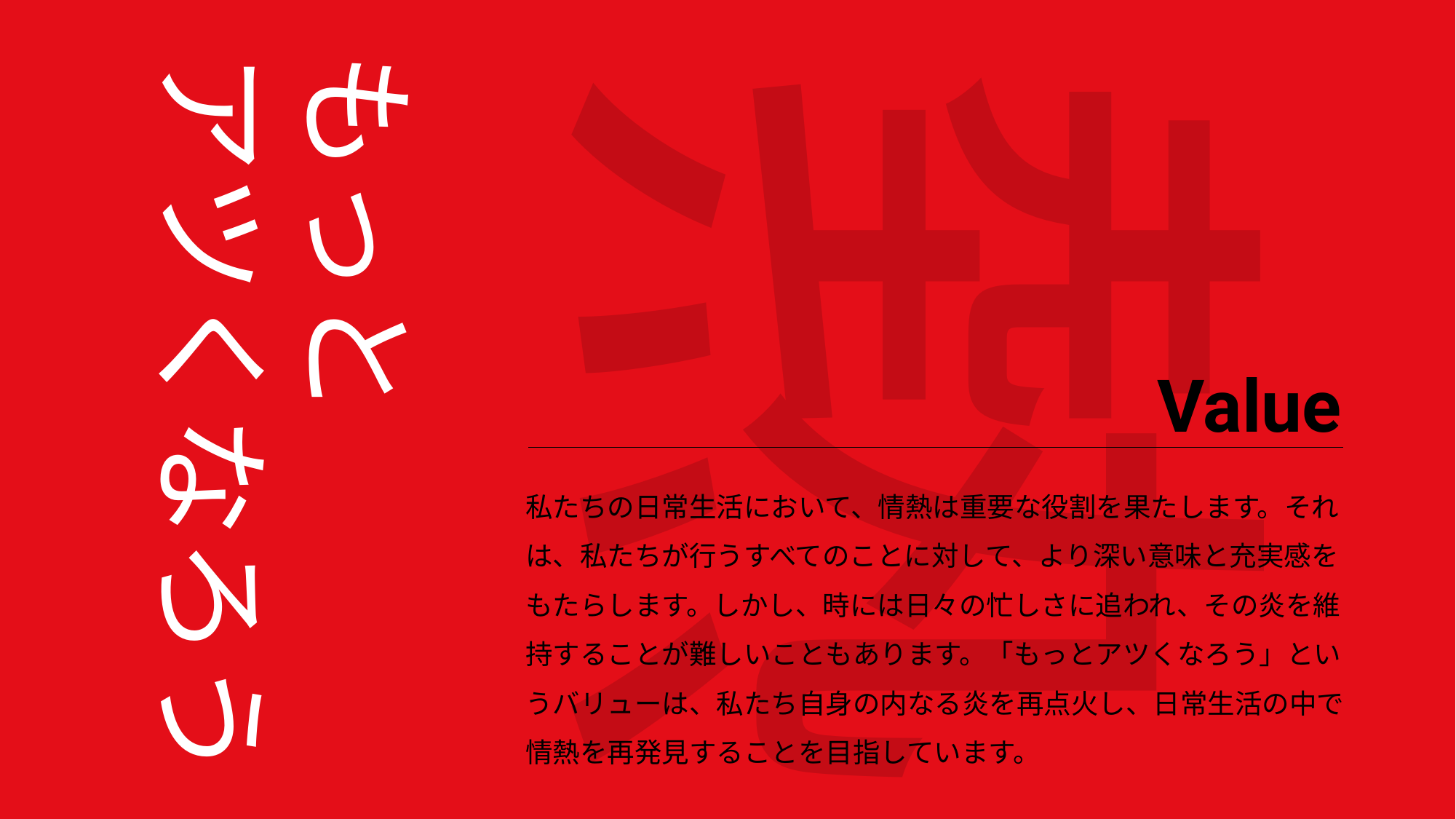

熱
もっと
アツくなろう
Value
私たちの日常生活において、情熱は重要な役割を果たします。それは、私たちが行うすべてのことに対して、より深い意味と充実感をもたらします。しかし、時には日々の忙しさに追われ、その炎を維持することが難しいこともあります。「もっとアツくなろう」というバリューは、私たち自身の内なる炎を再点火し、日常生活の中で情熱を再発見することを目指しています。